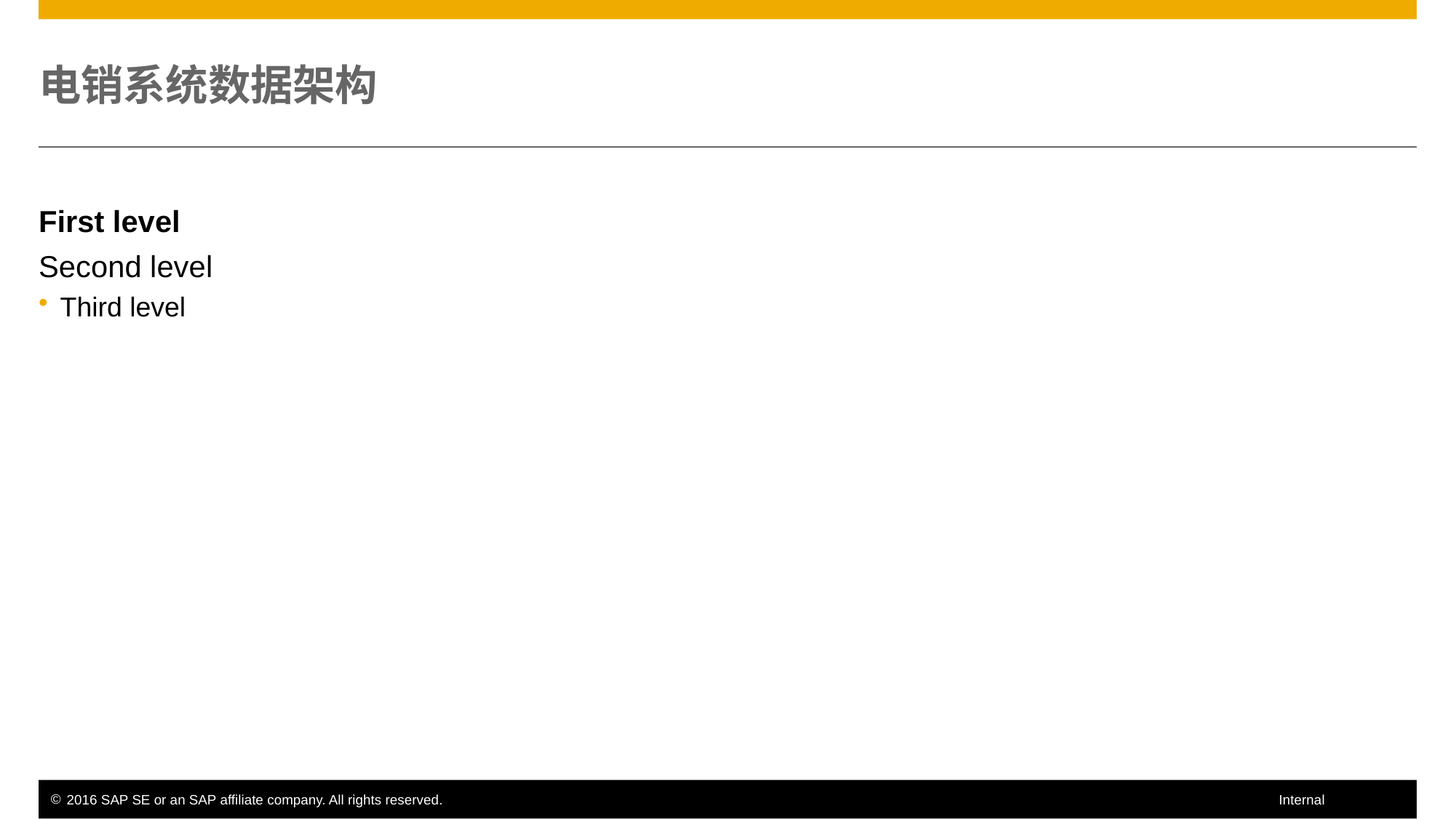

# 电销系统数据架构
First level
Second level
Third level